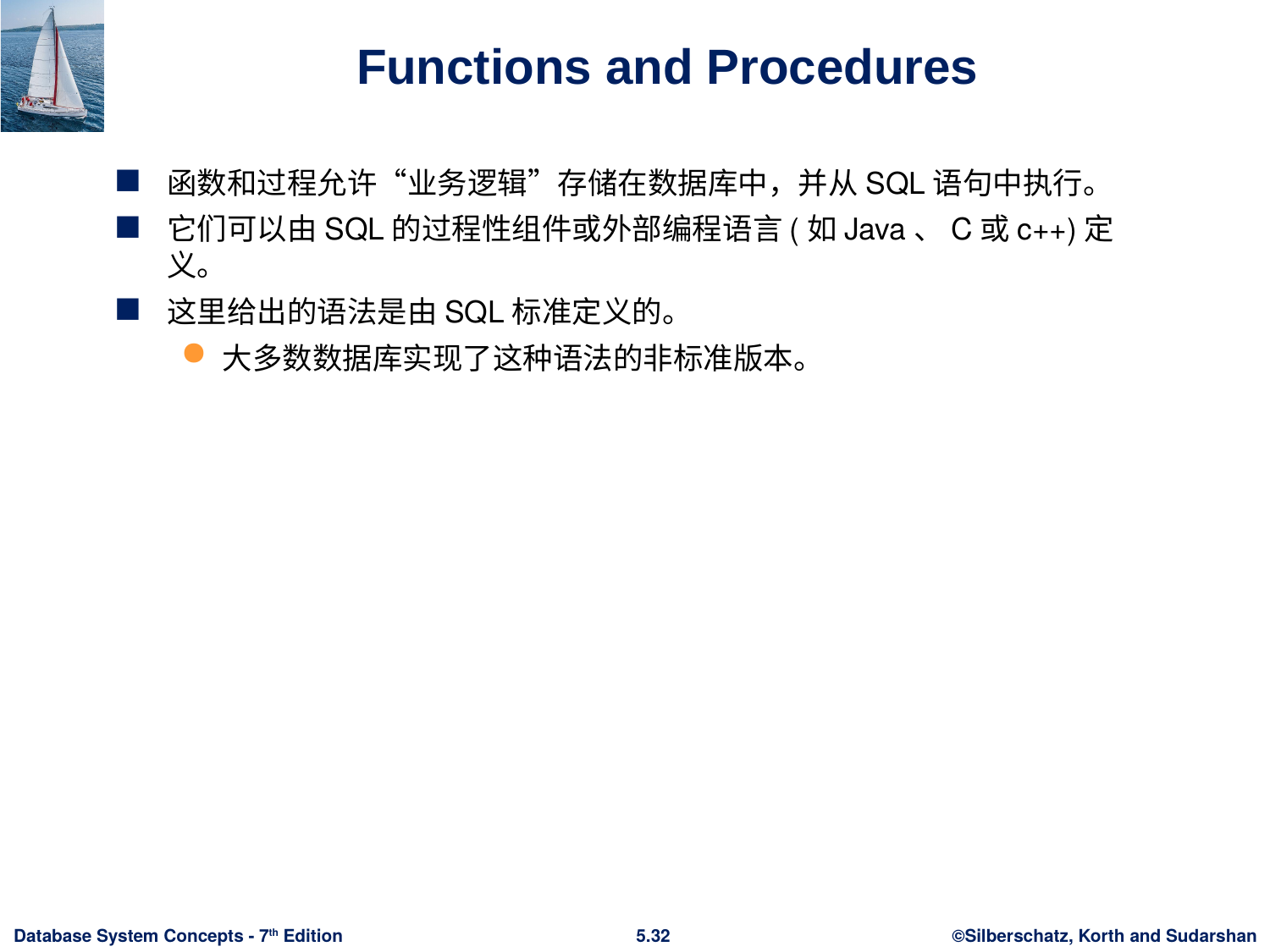

# Functions and Procedures
函数和过程允许“业务逻辑”存储在数据库中，并从SQL语句中执行。
它们可以由SQL的过程性组件或外部编程语言(如Java、C或c++)定义。
这里给出的语法是由SQL标准定义的。
大多数数据库实现了这种语法的非标准版本。